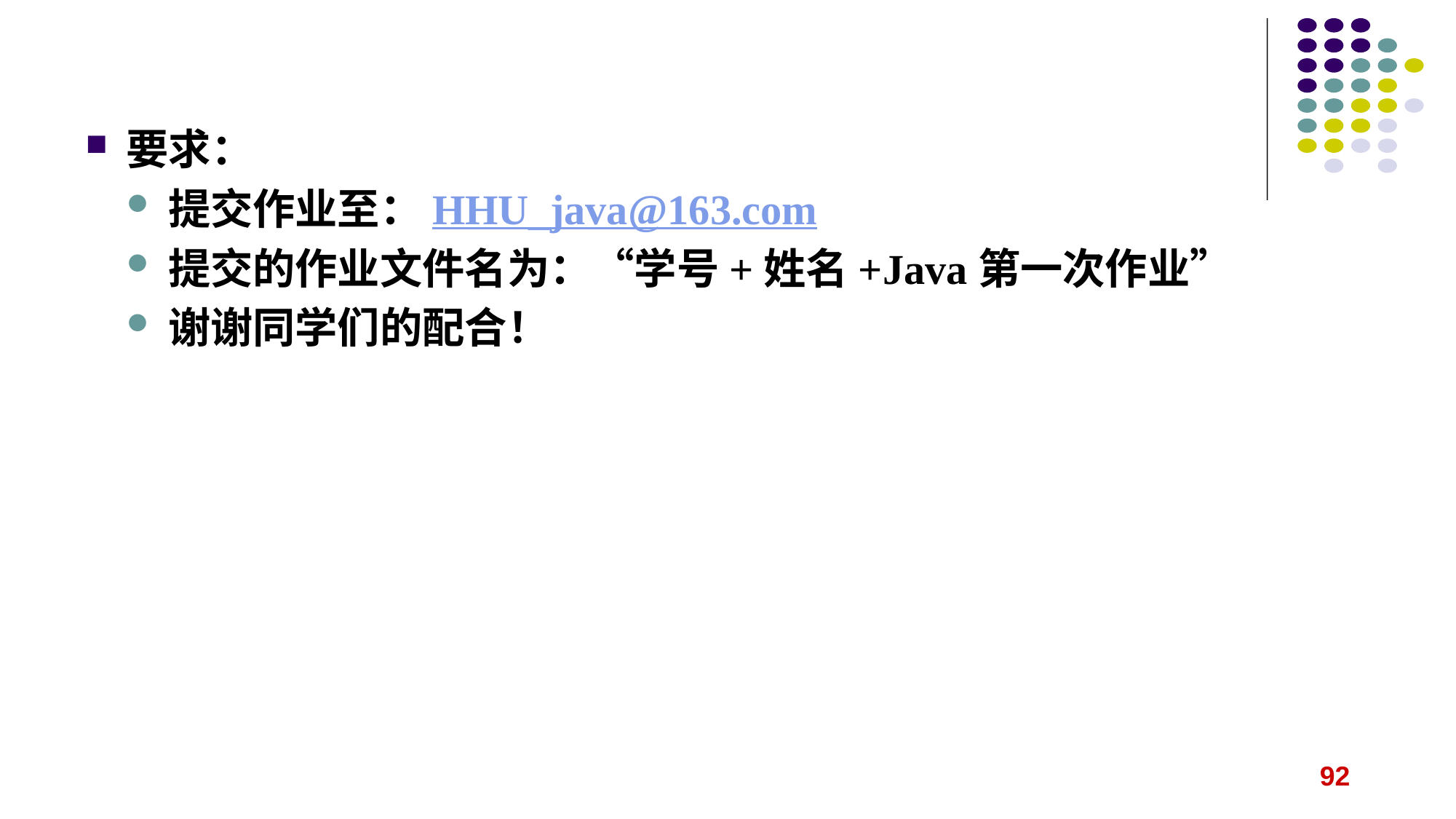

#
要求：
提交作业至：HHU_java@163.com
提交的作业文件名为：“学号+姓名+Java第一次作业”
谢谢同学们的配合！